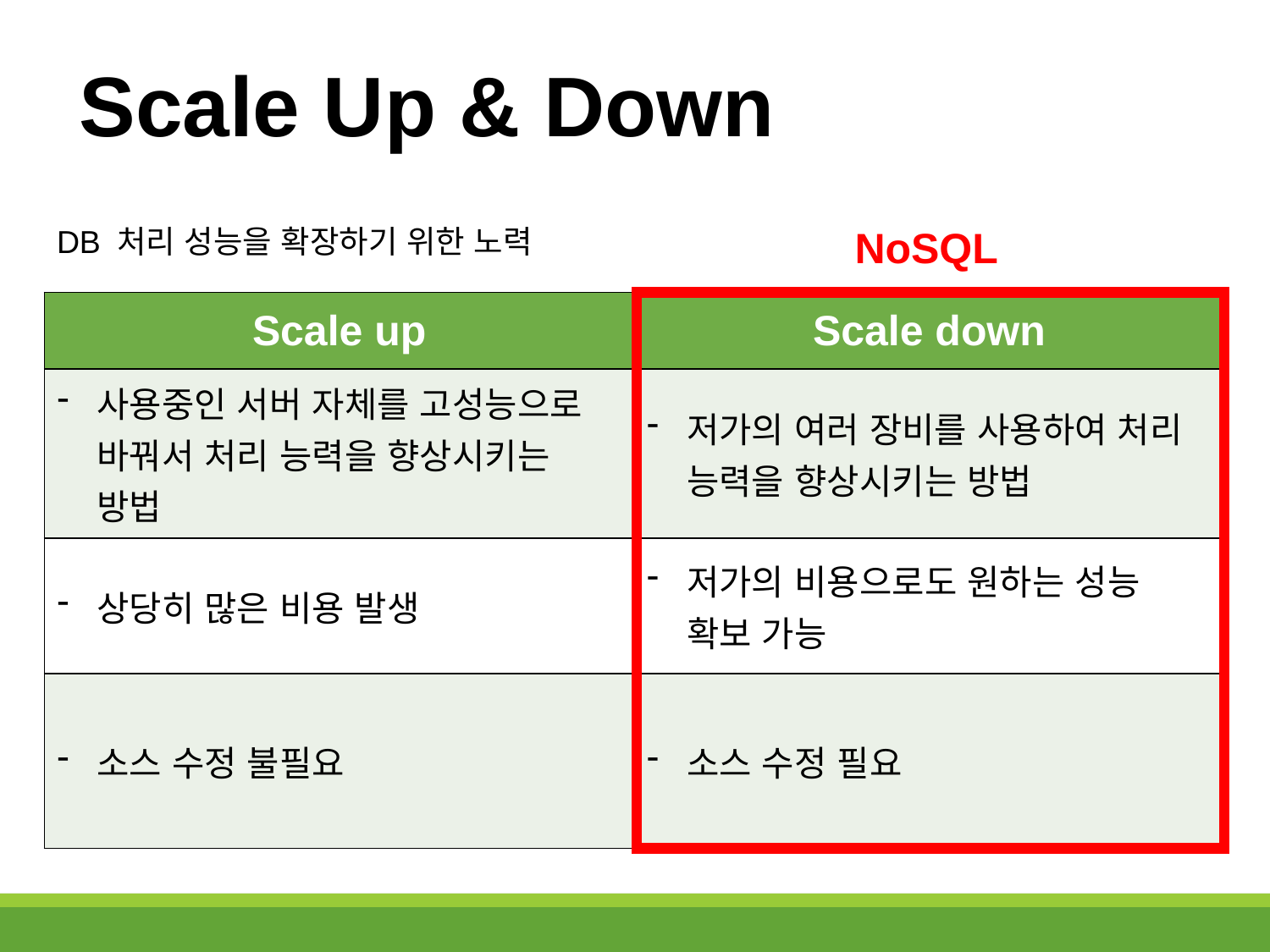

Scale Up & Down
NoSQL

DB 처리 성능을 확장하기 위한 노력
| Scale up | Scale down |
| --- | --- |
| 사용중인 서버 자체를 고성능으로 바꿔서 처리 능력을 향상시키는 방법 | 저가의 여러 장비를 사용하여 처리 능력을 향상시키는 방법 |
| 상당히 많은 비용 발생 | 저가의 비용으로도 원하는 성능 확보 가능 |
| 소스 수정 불필요 | 소스 수정 필요 |